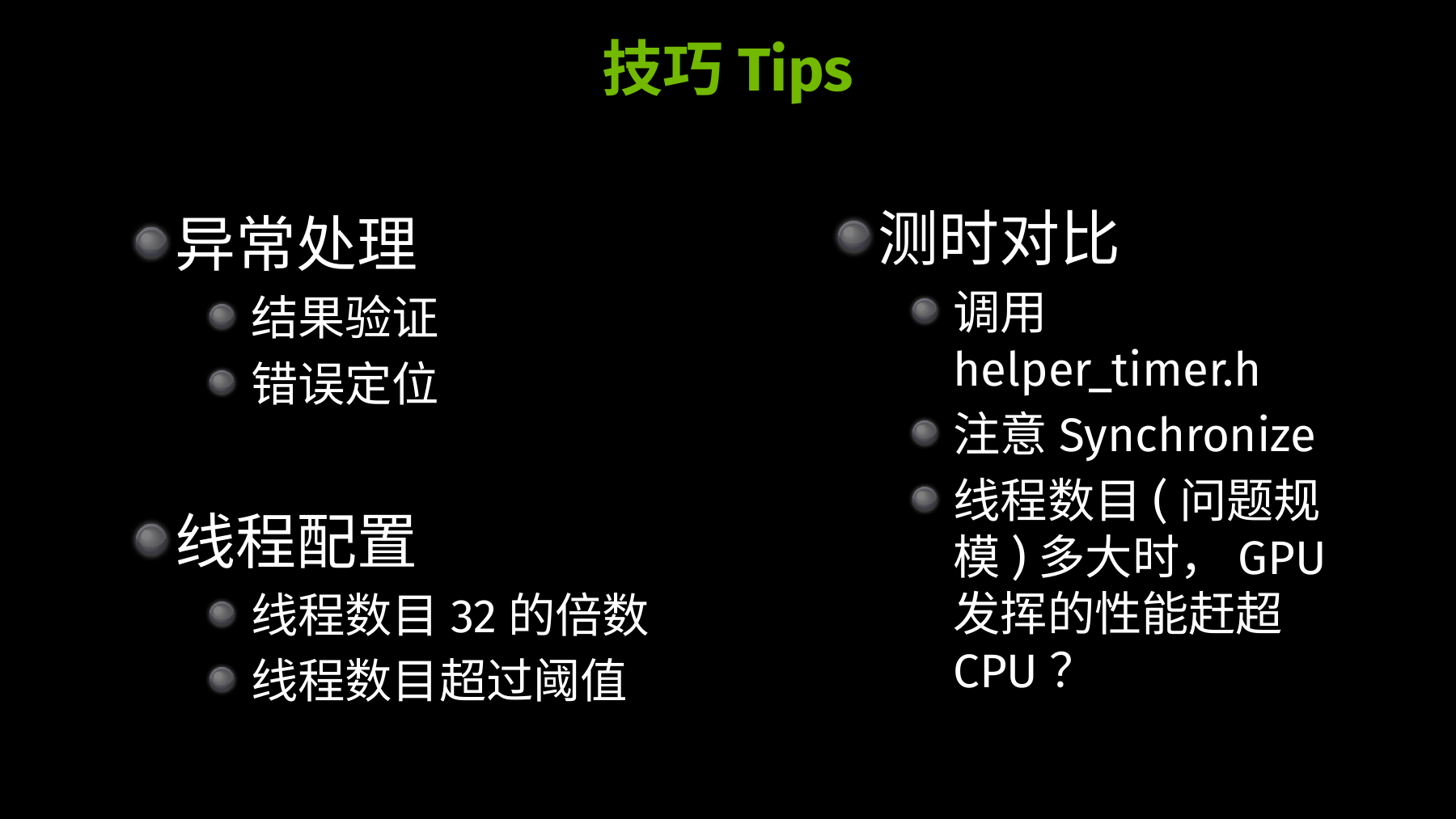

# 技巧Tips
测时对比
调用helper_timer.h
注意Synchronize
线程数目(问题规模)多大时，GPU发挥的性能赶超CPU？

异常处理
结果验证
错误定位

线程配置
线程数目32的倍数
线程数目超过阈值